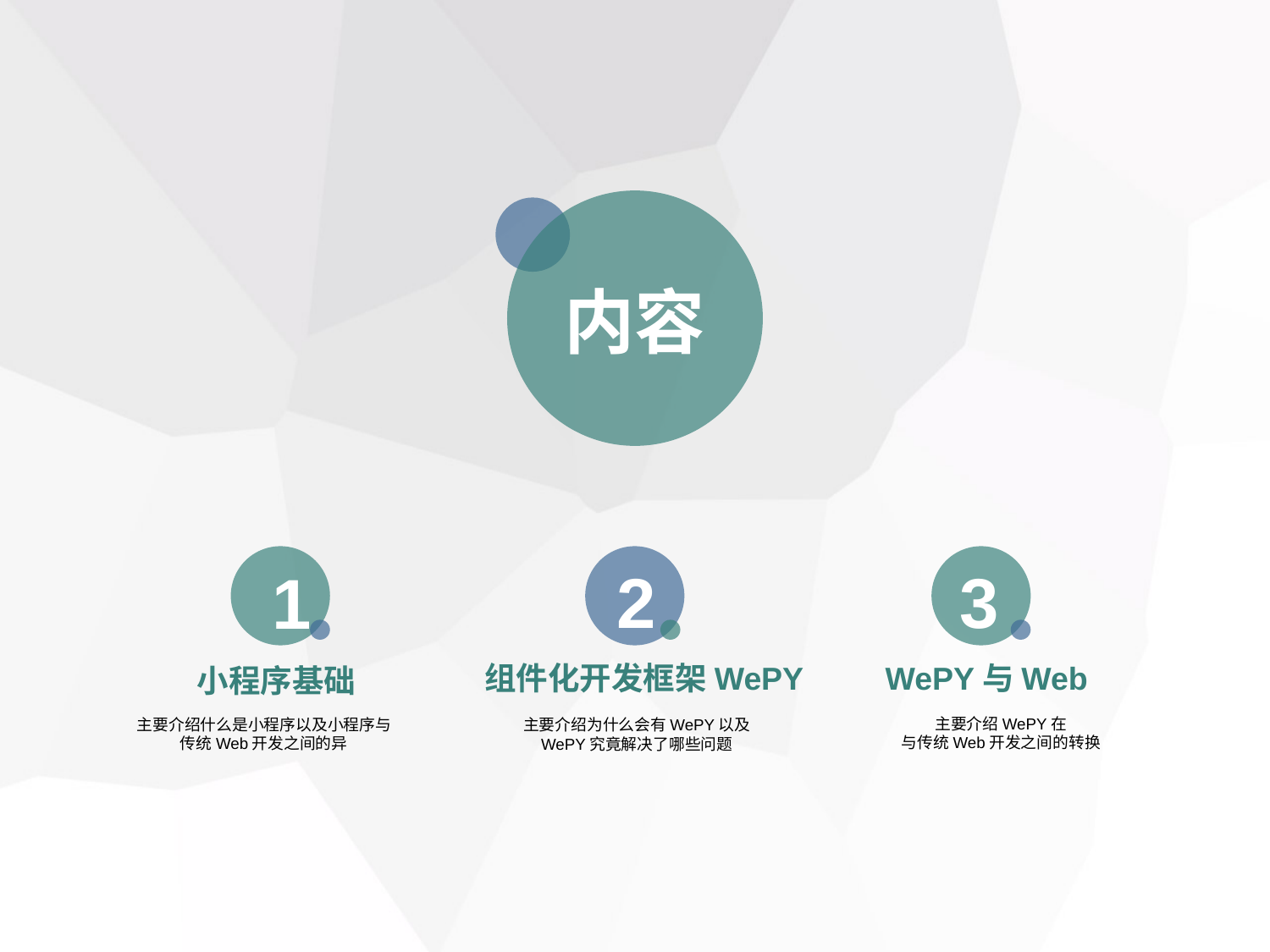

内容

2
3
1

WePY与Web
组件化开发框架WePY
小程序基础
主要介绍WePY在
与传统Web开发之间的转换
主要介绍什么是小程序以及小程序与
传统Web开发之间的异
主要介绍为什么会有WePY以及
WePY究竟解决了哪些问题